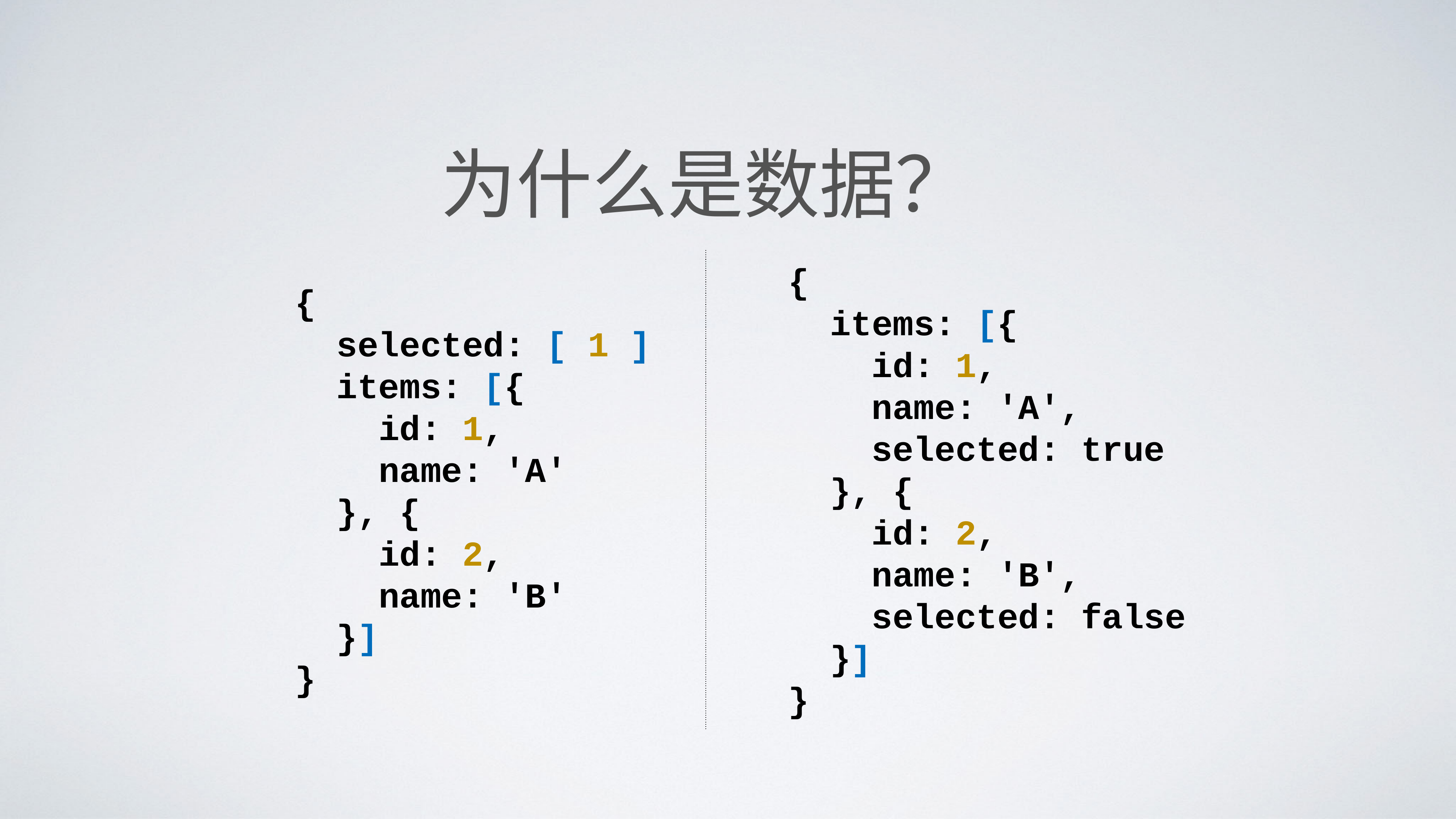

# 为什么是数据？
{
  items: [{
    id: 1,
    name: 'A',
    selected: true
  }, {
    id: 2,
    name: 'B',
    selected: false
  }]
}

{
  selected: [ 1 ]
  items: [{
    id: 1,
    name: 'A'
  }, {
    id: 2,
    name: 'B'
  }]
}